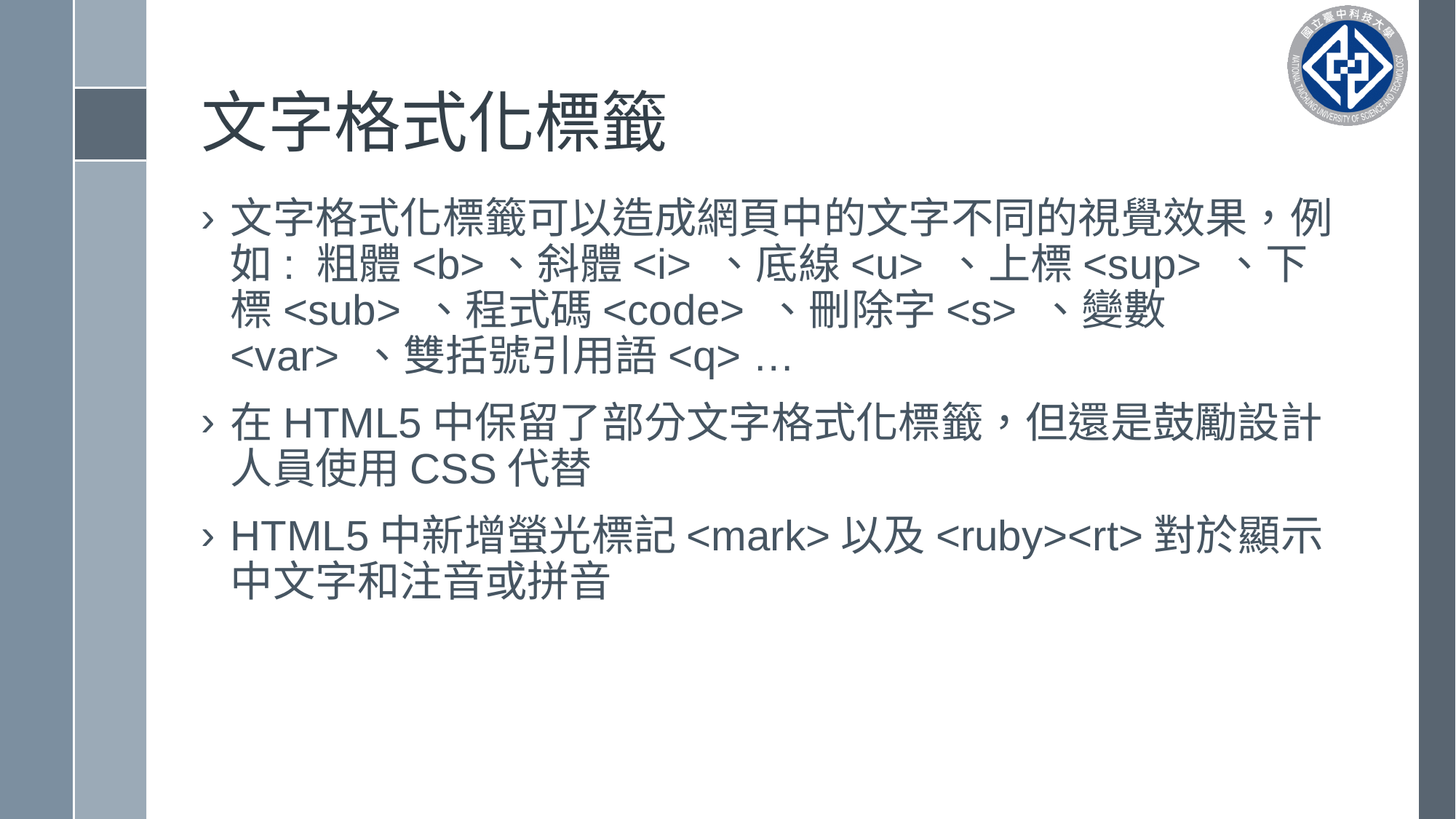

# 文字格式化標籤
文字格式化標籤可以造成網頁中的文字不同的視覺效果，例如: 粗體<b>、斜體<i> 、底線<u> 、上標<sup> 、下標<sub> 、程式碼<code> 、刪除字<s> 、變數<var> 、雙括號引用語<q> …
在HTML5中保留了部分文字格式化標籤，但還是鼓勵設計人員使用CSS代替
HTML5中新增螢光標記<mark>以及<ruby><rt>對於顯示中文字和注音或拼音